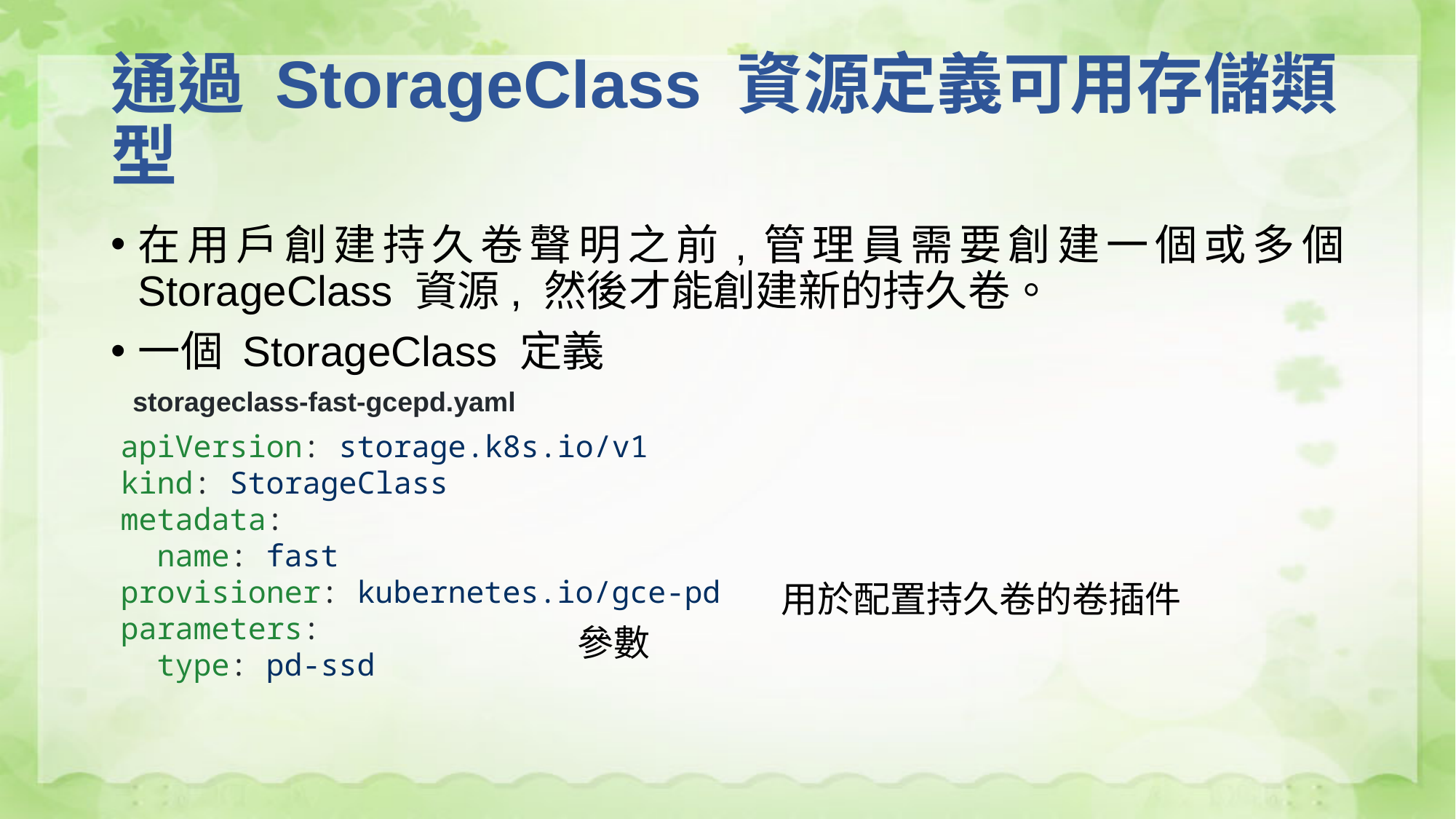

# 通過 StorageClass 資源定義可用存儲類型
在用戶創建持久卷聲明之前,管理員需要創建一個或多個 StorageClass 資源, 然後才能創建新的持久卷。
一個 StorageClass 定義
storageclass-fast-gcepd.yaml
apiVersion: storage.k8s.io/v1
kind: StorageClass
metadata:
  name: fast
provisioner: kubernetes.io/gce-pd
parameters:
  type: pd-ssd
用於配置持久卷的卷插件
參數